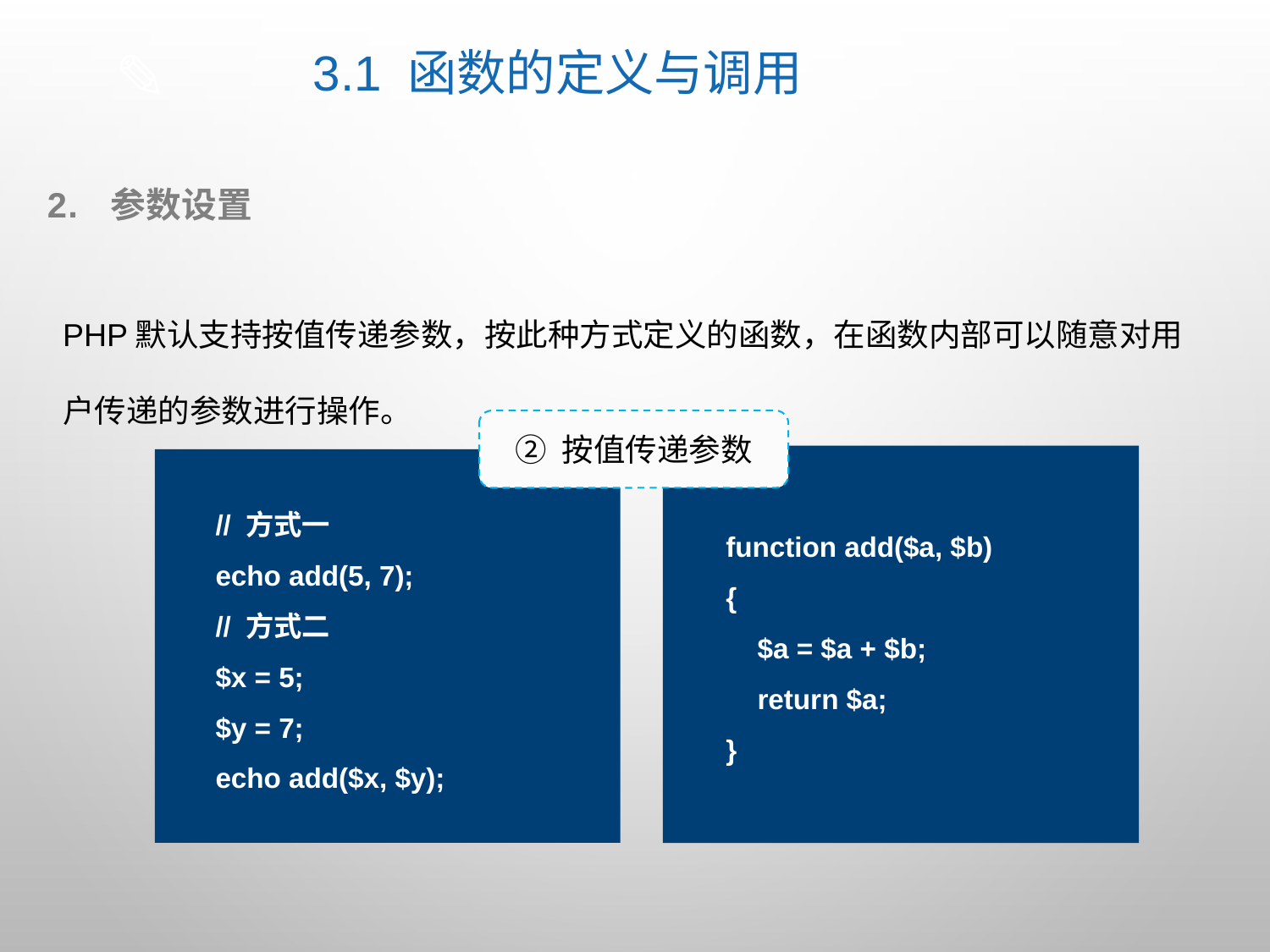

# 3.1 函数的定义与调用
参数设置
PHP默认支持按值传递参数，按此种方式定义的函数，在函数内部可以随意对用户传递的参数进行操作。
② 按值传递参数

function add($a, $b)
{
    $a = $a + $b;
    return $a;
}

// 方式一
echo add(5, 7);
// 方式二
$x = 5;
$y = 7;
echo add($x, $y);